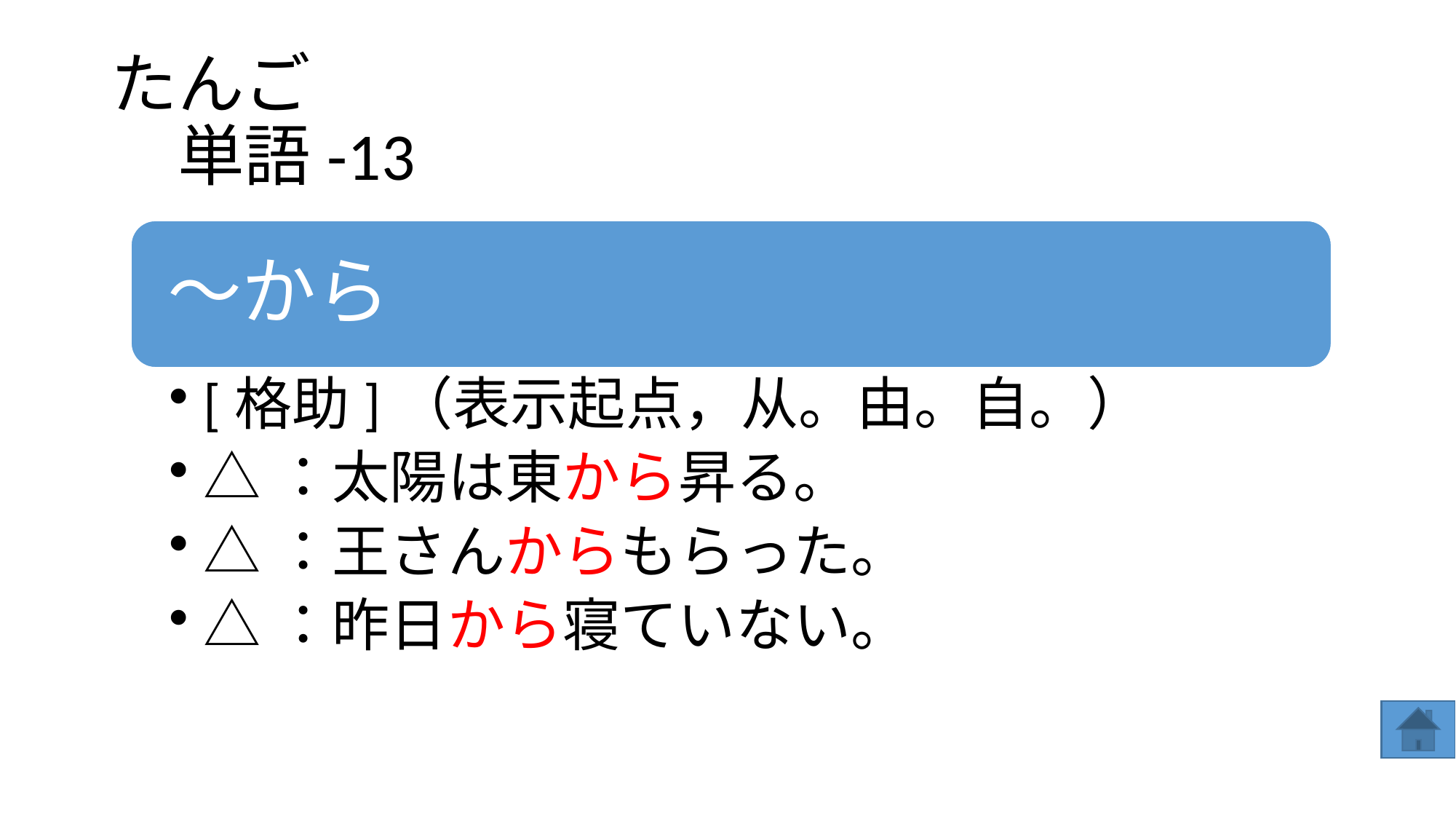

# たんご 　単語-13
～から
[格助]（表示起点，从。由。自。）
△：太陽は東から昇る。
△：王さんからもらった。
△：昨日から寝ていない。